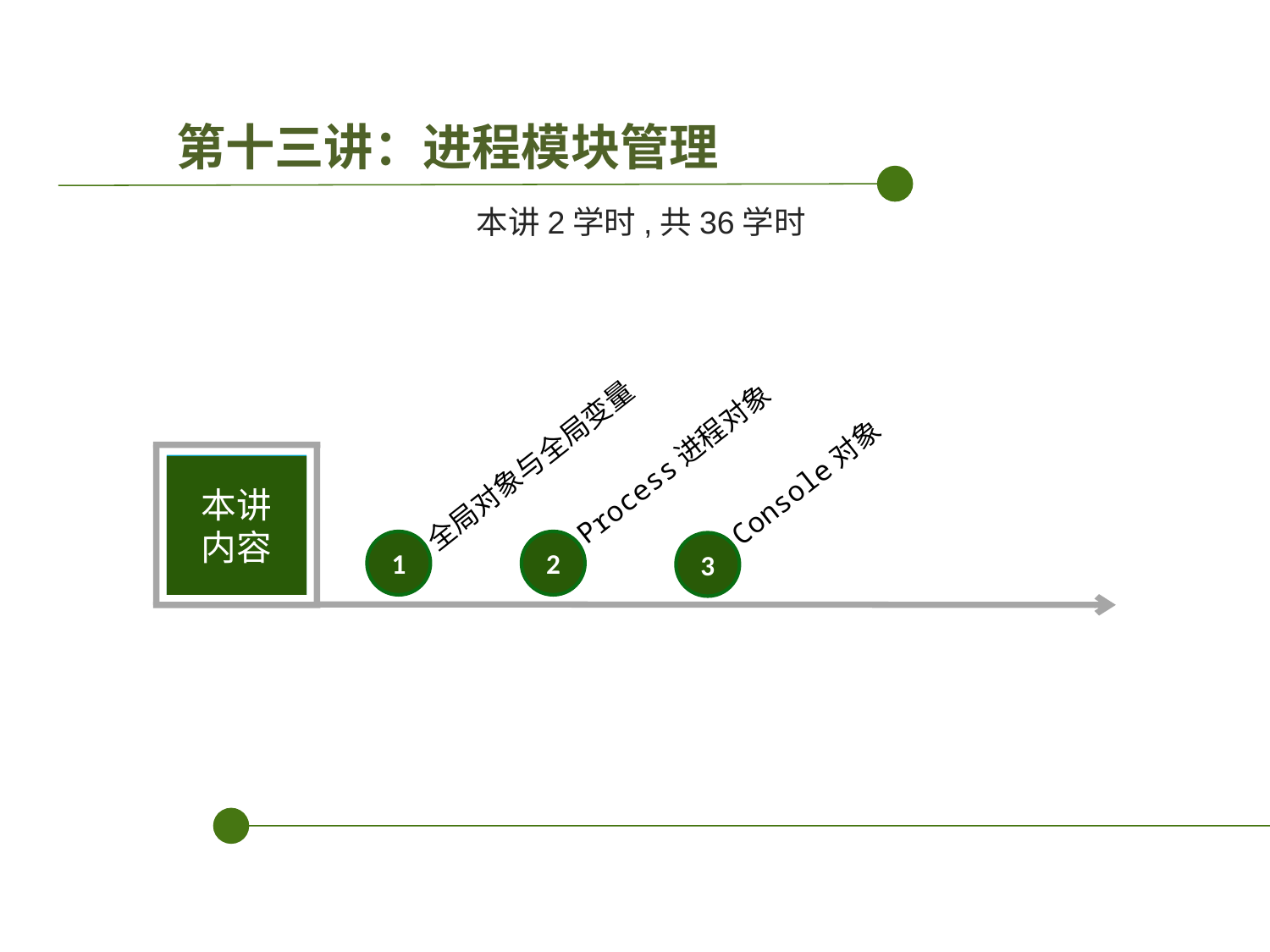

第十三讲：进程模块管理

本讲2学时,共36学时

全局对象与全局变量
1
Console对象
3
Process进程对象
2

培训机构
本讲
内容